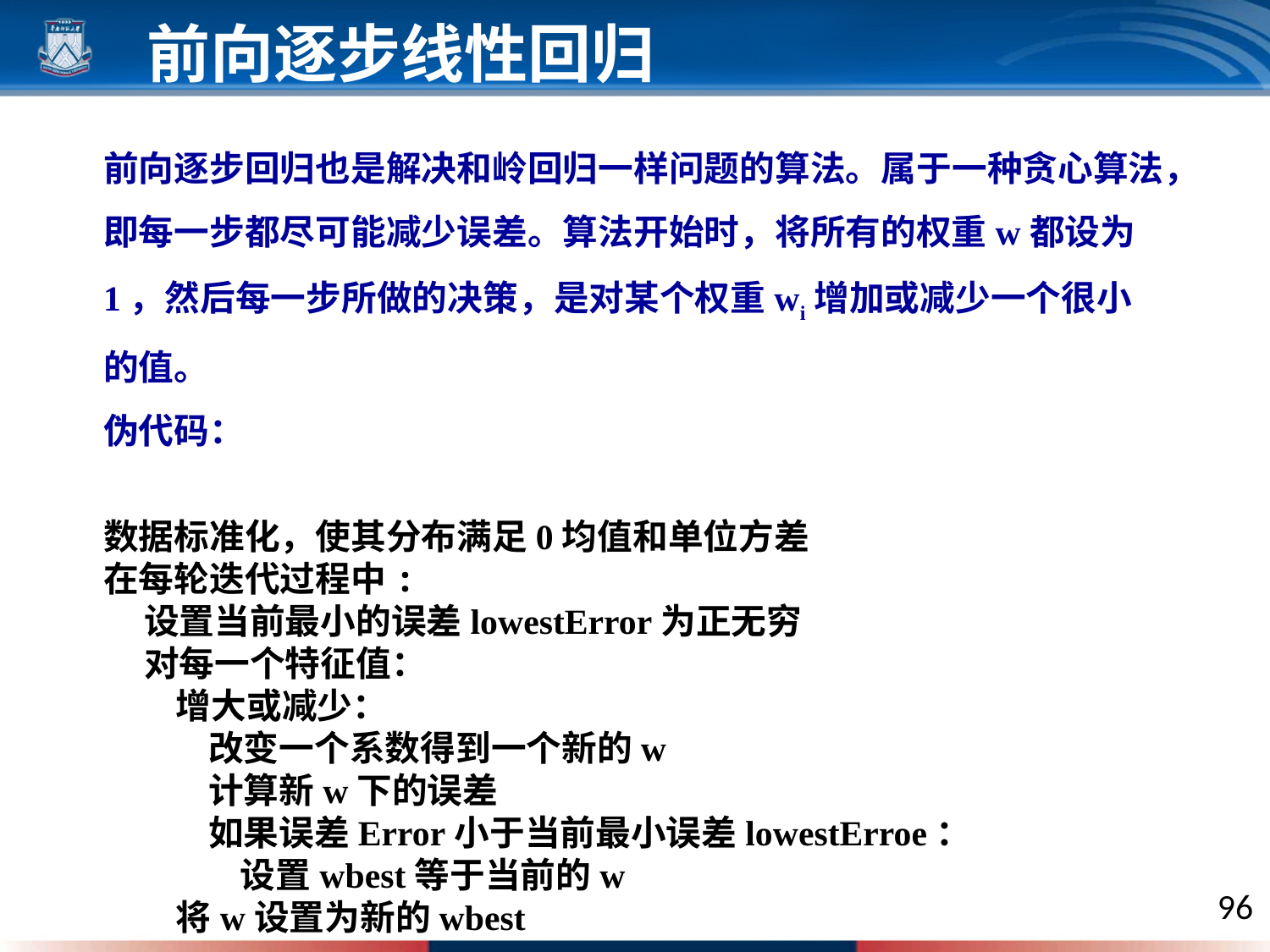

前向逐步线性回归
前向逐步回归也是解决和岭回归一样问题的算法。属于一种贪心算法，即每一步都尽可能减少误差。算法开始时，将所有的权重w都设为1，然后每一步所做的决策，是对某个权重wi增加或减少一个很小的值。
伪代码：

数据标准化，使其分布满足0均值和单位方差
在每轮迭代过程中:
    设置当前最小的误差lowestError为正无穷
    对每一个特征值：
        增大或减少：
            改变一个系数得到一个新的w
            计算新w下的误差
            如果误差Error小于当前最小误差lowestErroe：
                设置wbest等于当前的w
        将w设置为新的wbest